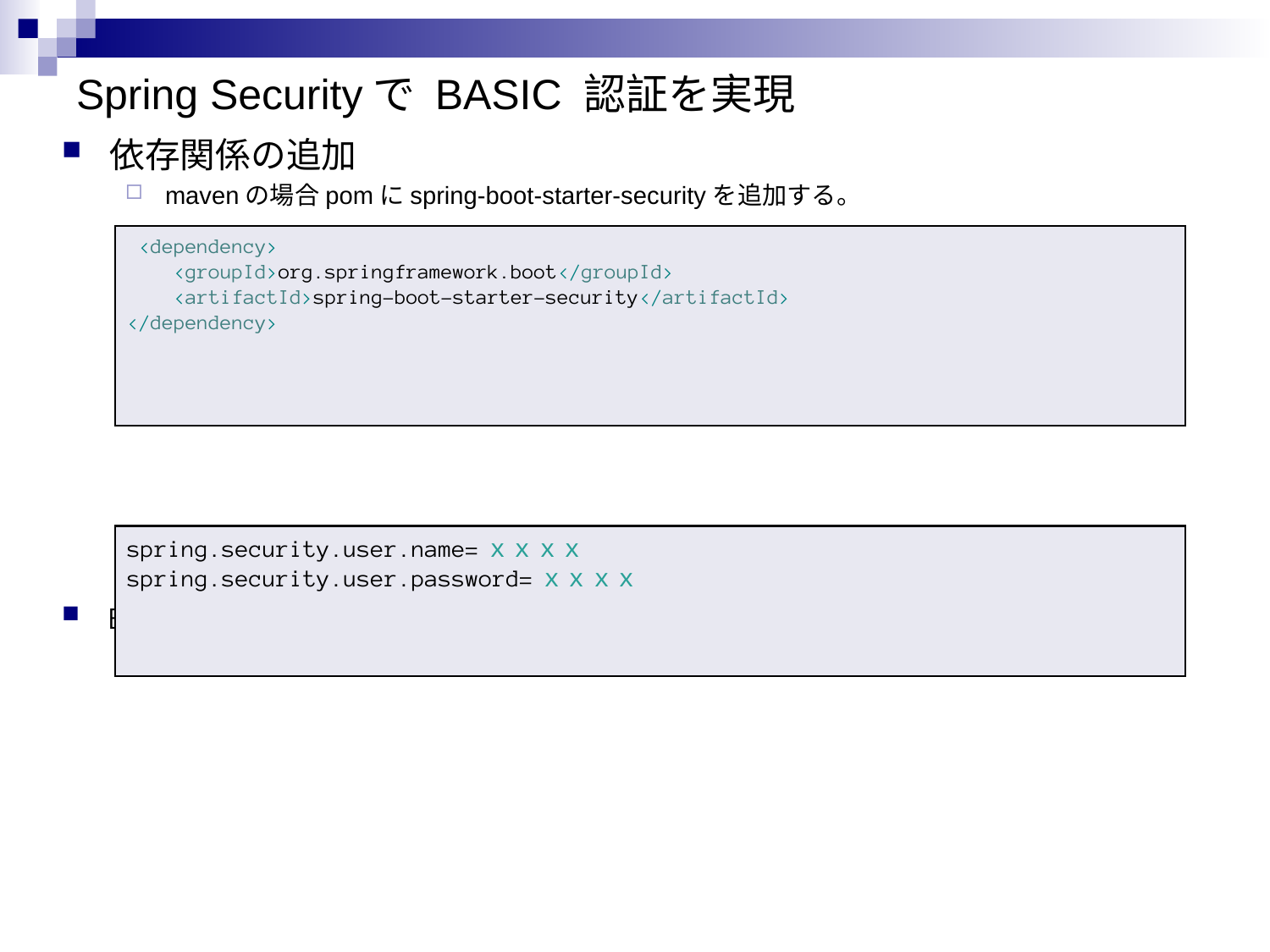

# Spring Securityで BASIC 認証を実現
依存関係の追加
mavenの場合pomにspring-boot-starter-securityを追加する。

BASIC認証ユーザ、パスワード設定
 <dependency>
    <groupId>org.springframework.boot</groupId>
    <artifactId>spring-boot-starter-security</artifactId>
</dependency>
spring.security.user.name=ｘｘｘｘ
spring.security.user.password=ｘｘｘｘ